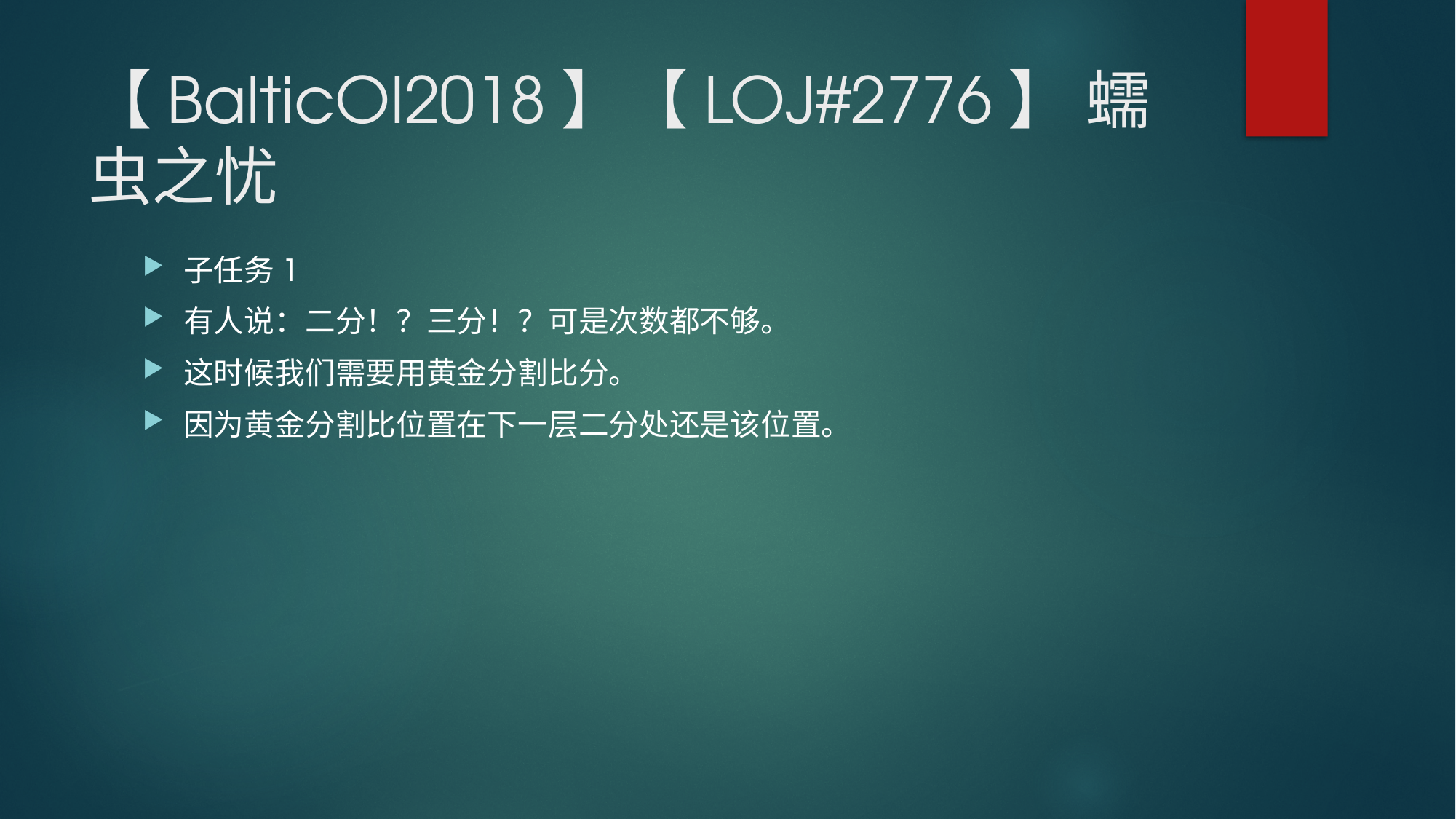

# 【BalticOI2018】【LOJ#2776】 蠕虫之忧
子任务1
有人说：二分！？三分！？可是次数都不够。
这时候我们需要用黄金分割比分。
因为黄金分割比位置在下一层二分处还是该位置。